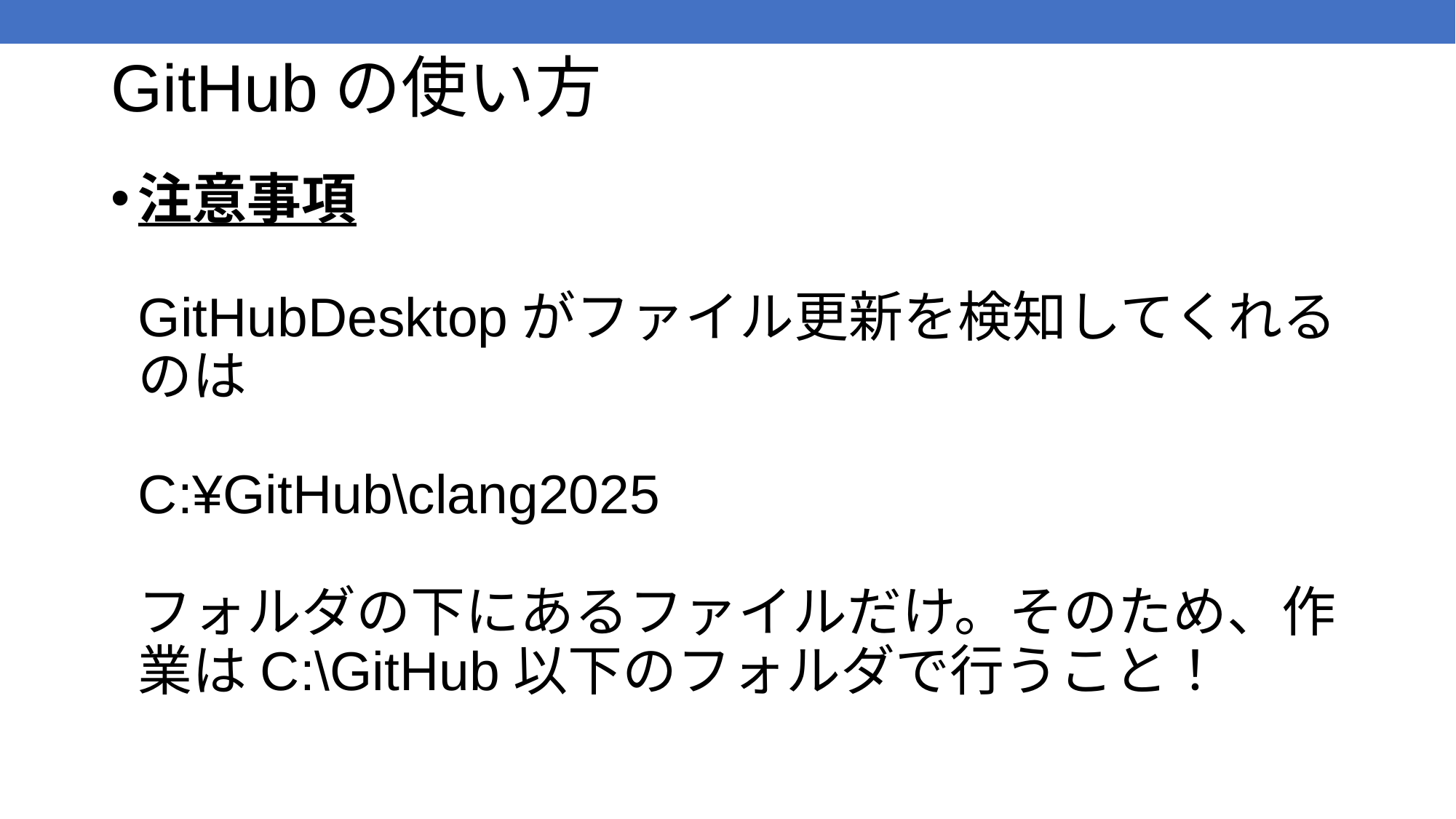

# GitHubの使い方
注意事項
GitHubDesktopがファイル更新を検知してくれる
のは
C:¥GitHub\clang2025
フォルダの下にあるファイルだけ。そのため、作業はC:\GitHub以下のフォルダで行うこと！